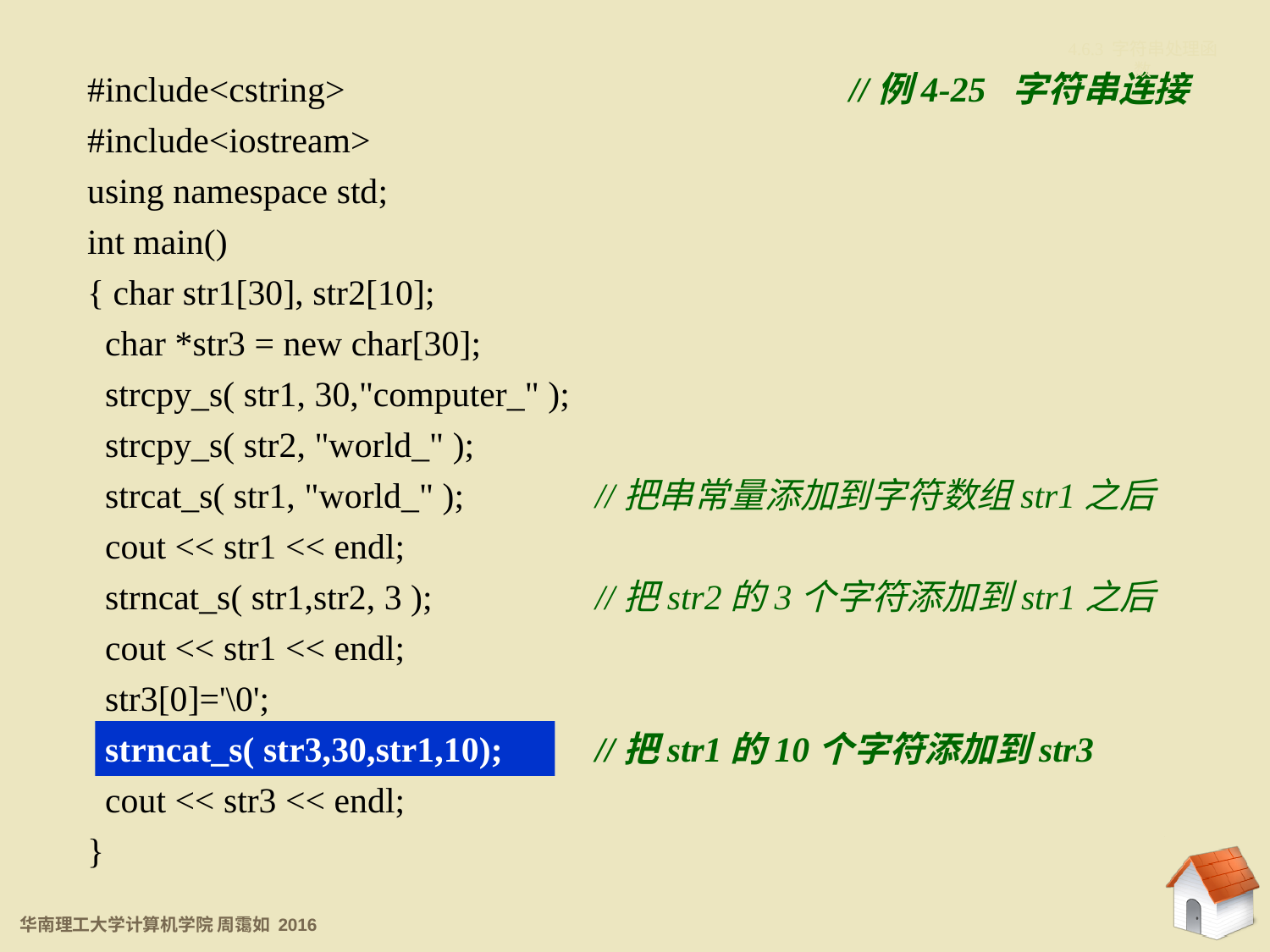

4.6.3 字符串处理函数
#include<cstring> 				//例4-25  字符串连接
#include<iostream>
using namespace std;
int main()
{ char str1[30], str2[10];
  char *str3 = new char[30];
  strcpy_s( str1, 30,"computer_" );
  strcpy_s( str2, "world_" );
  strcat_s( str1, "world_" );		//把串常量添加到字符数组str1之后
  cout << str1 << endl;
  strncat_s( str1,str2, 3 );		//把str2的3个字符添加到str1之后
  cout << str1 << endl;
  str3[0]='\0';
  strncat_s( str3,30,str1,10);	//把str1的10个字符添加到str3
  cout << str3 << endl;
}